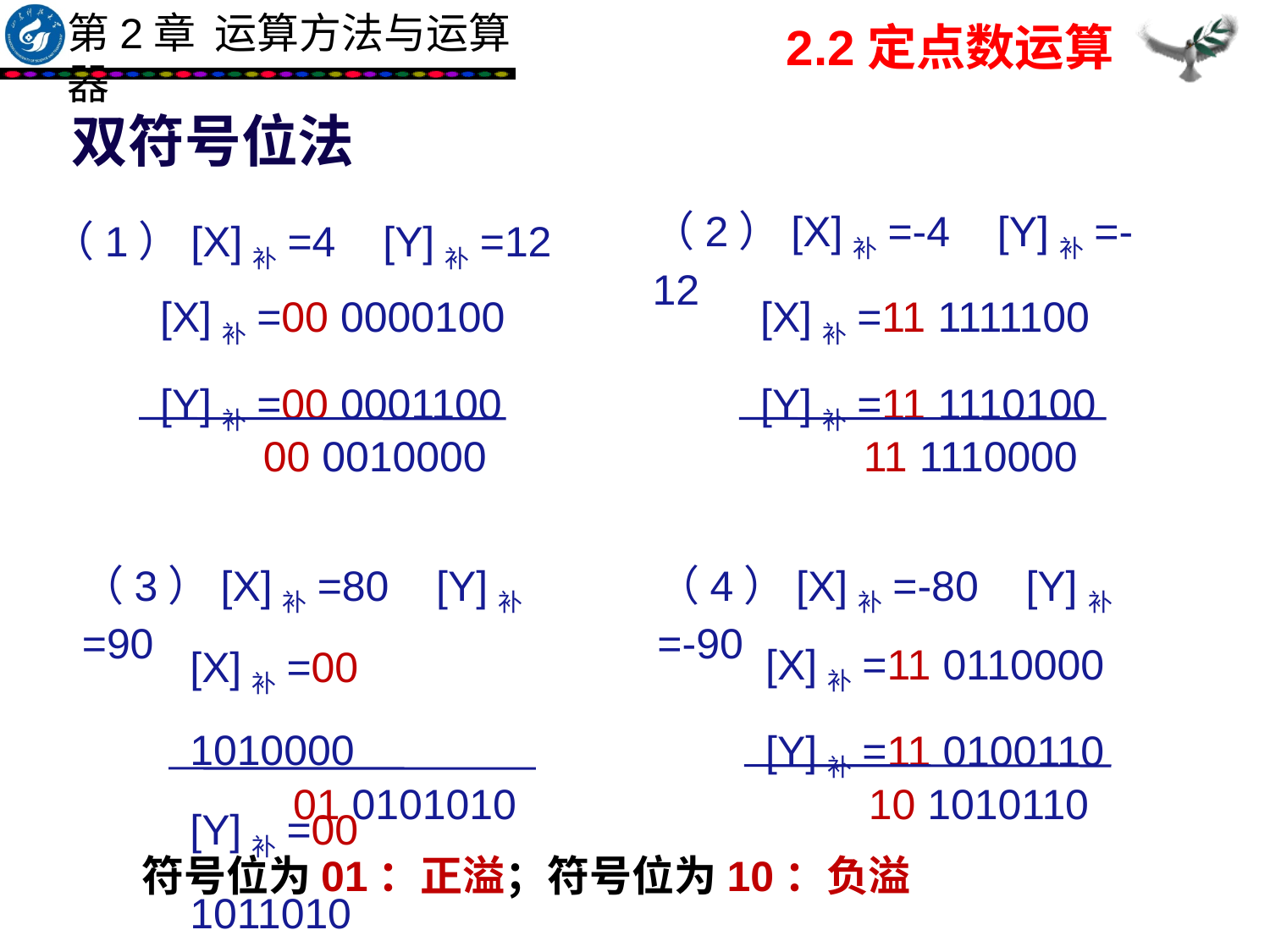

2.2定点数运算
双符号位法
（2）[X]补=-4    [Y]补=-12
（1）[X]补=4    [Y]补=12
[X]补=00 0000100
[Y]补=00 0001100
[X]补=11 1111100
[Y]补=11 1110100
00 0010000
11 1110000
（3）[X]补=80    [Y]补=90
（4）[X]补=-80    [Y]补=-90
[X]补=11 0110000
[Y]补=11 0100110
[X]补=00 1010000
[Y]补=00 1011010
01 0101010
10 1010110
符号位为01：正溢；符号位为10：负溢